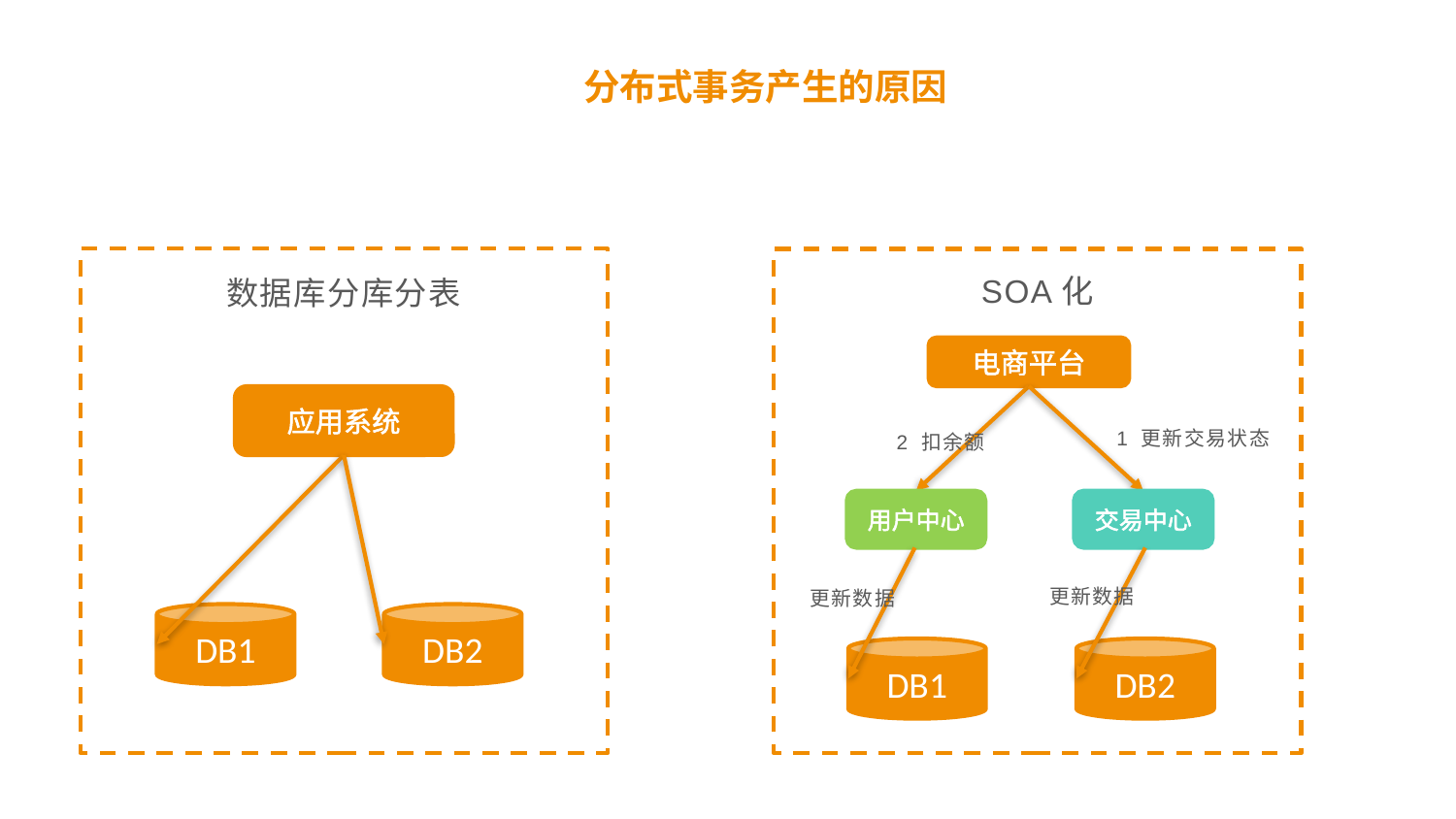

分布式事务产生的原因

SOA化
数据库分库分表
电商平台
应用系统
1 更新交易状态
2 扣余额
用户中心
交易中心
更新数据
更新数据
DB1
DB2
DB1
DB2